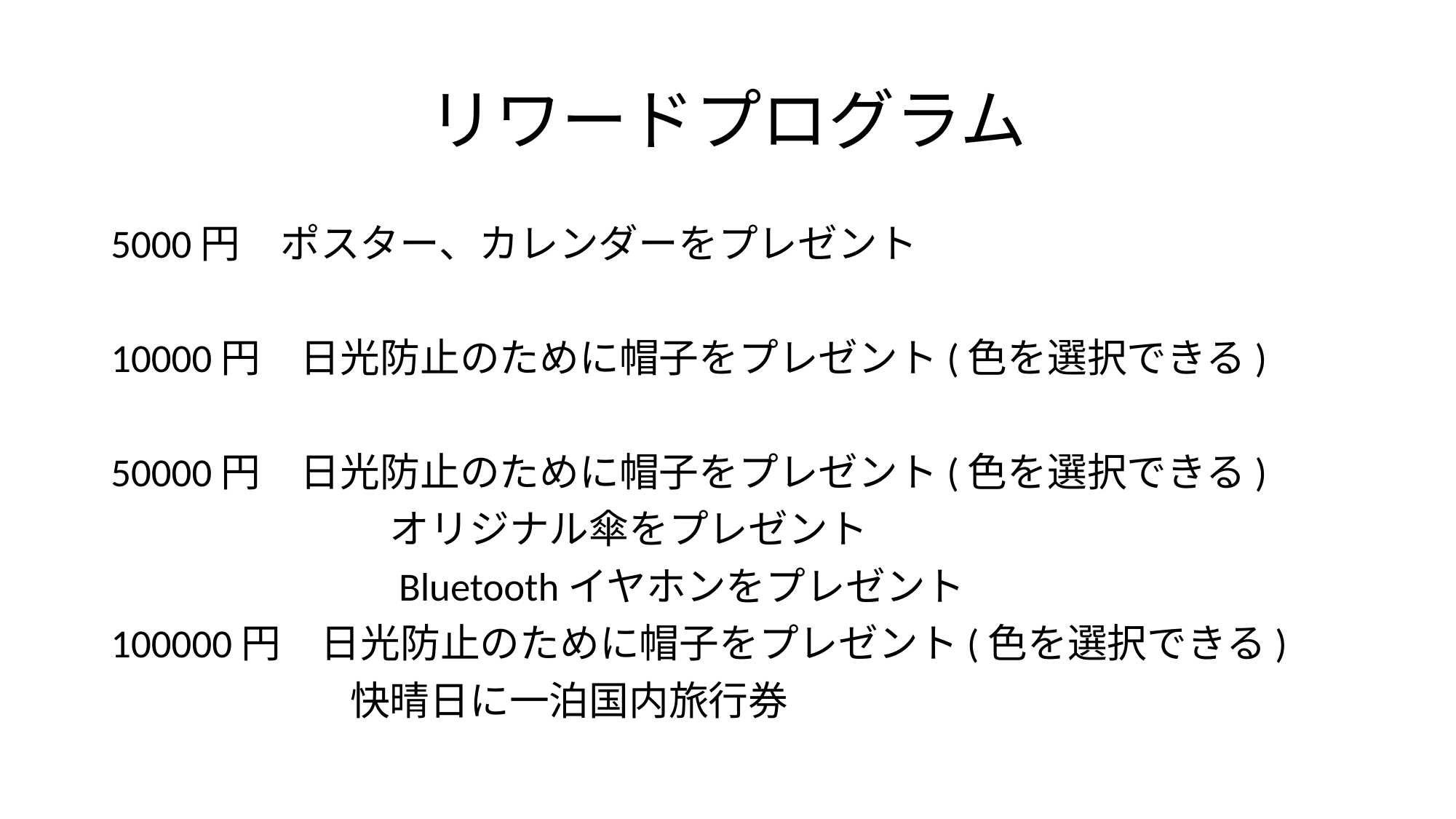

# リワードプログラム
5000円　ポスター、カレンダーをプレゼント

10000円　日光防止のために帽子をプレゼント(色を選択できる)

50000円　日光防止のために帽子をプレゼント(色を選択できる)
　　　　　　　オリジナル傘をプレゼント
　　　　　　　Bluetoothイヤホンをプレゼント
100000円　日光防止のために帽子をプレゼント(色を選択できる)
　　　　　　快晴日に一泊国内旅行券